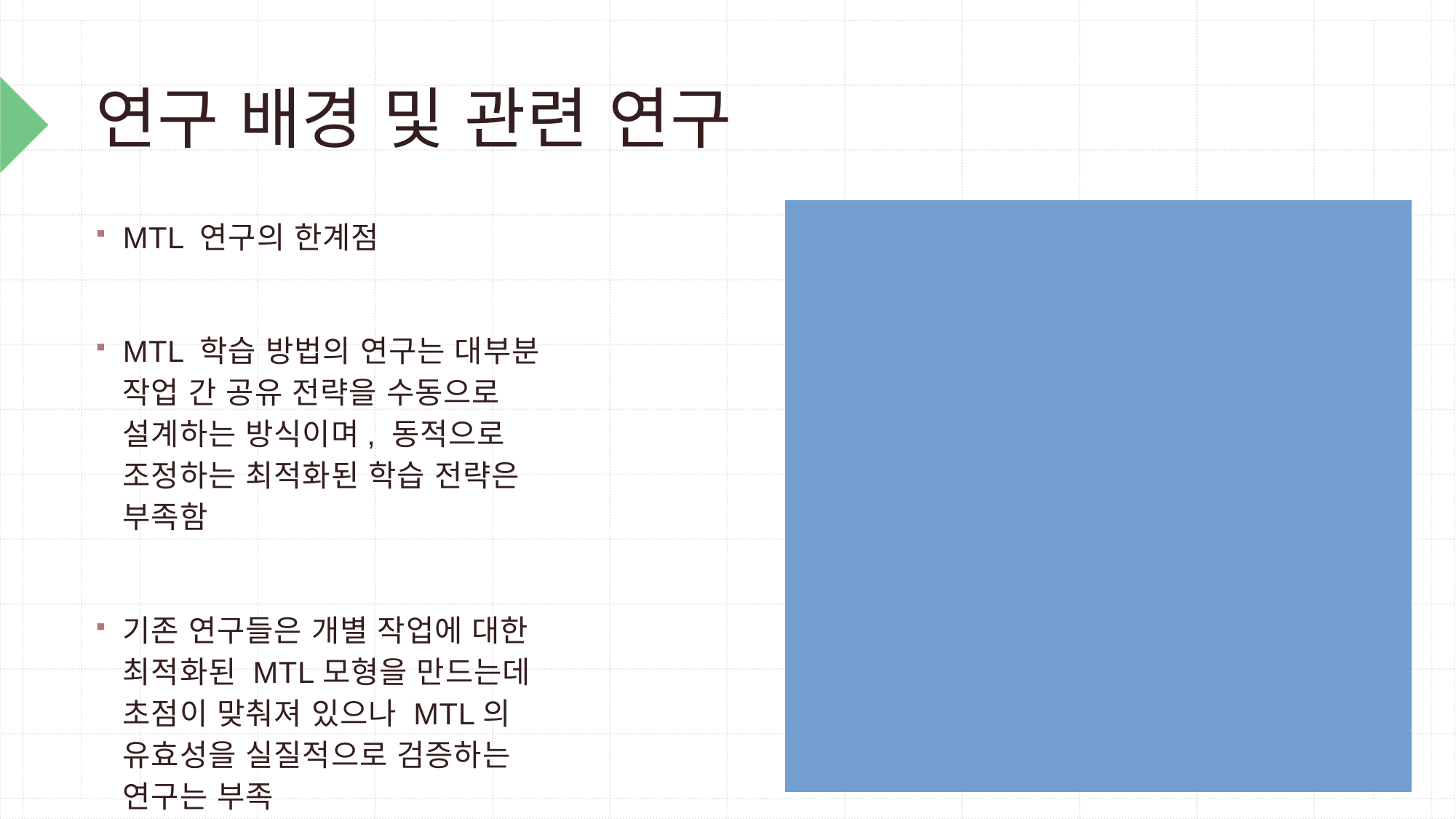

# 연구 배경 및 관련 연구
MTL 연구의 한계점

MTL 학습 방법의 연구는 대부분 작업 간 공유 전략을 수동으로 설계하는 방식이며, 동적으로 조정하는 최적화된 학습 전략은 부족함

기존 연구들은 개별 작업에 대한 최적화된 MTL모형을 만드는데 초점이 맞춰져 있으나 MTL의 유효성을 실질적으로 검증하는 연구는 부족